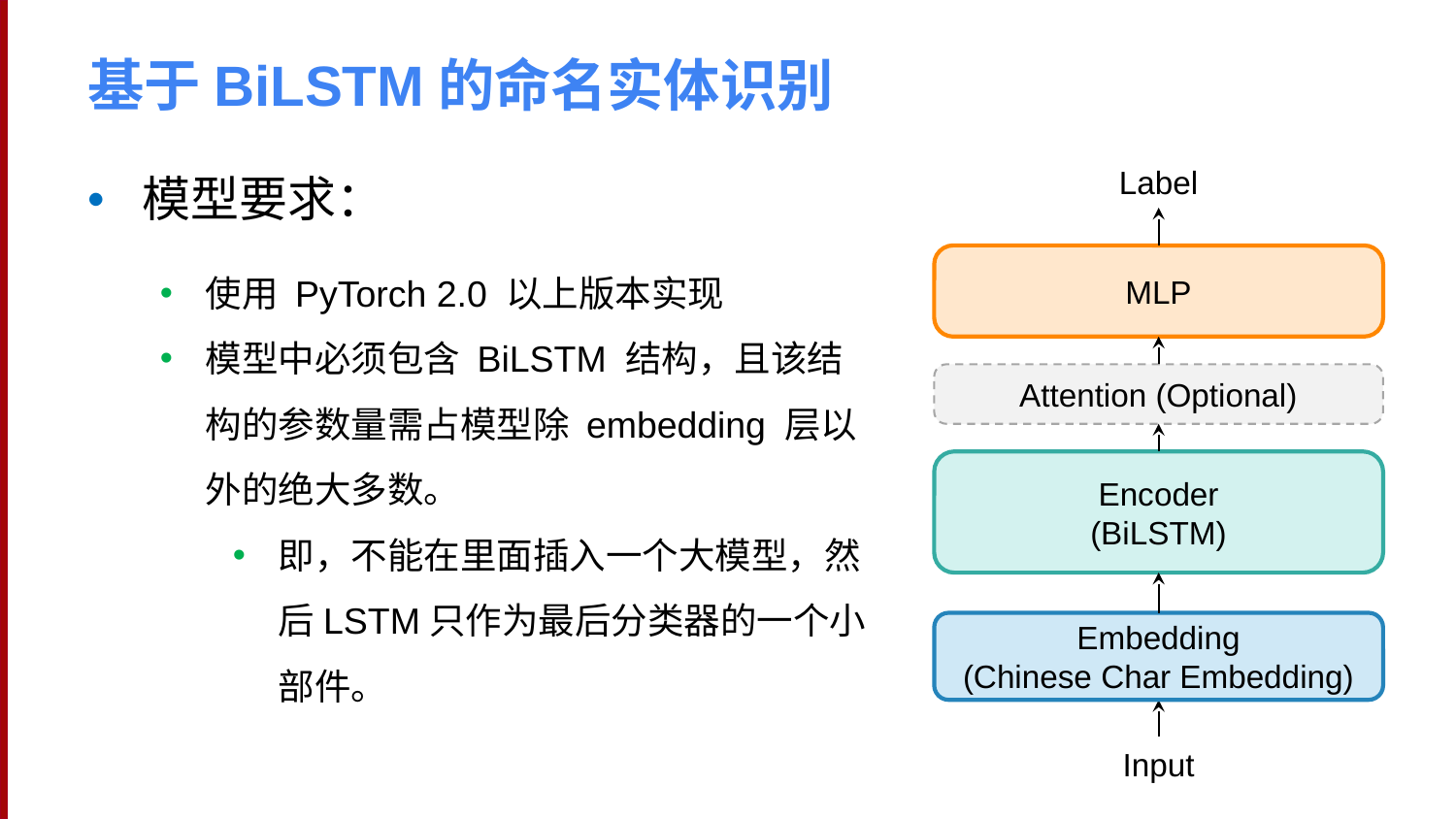

# 基于BiLSTM的命名实体识别
Label
模型要求：
使用 PyTorch 2.0 以上版本实现
模型中必须包含 BiLSTM 结构，且该结构的参数量需占模型除 embedding 层以外的绝大多数。
即，不能在里面插入一个大模型，然后LSTM只作为最后分类器的一个小部件。
MLP
Attention (Optional)
Encoder
(BiLSTM)
Embedding
(Chinese Char Embedding)
Input